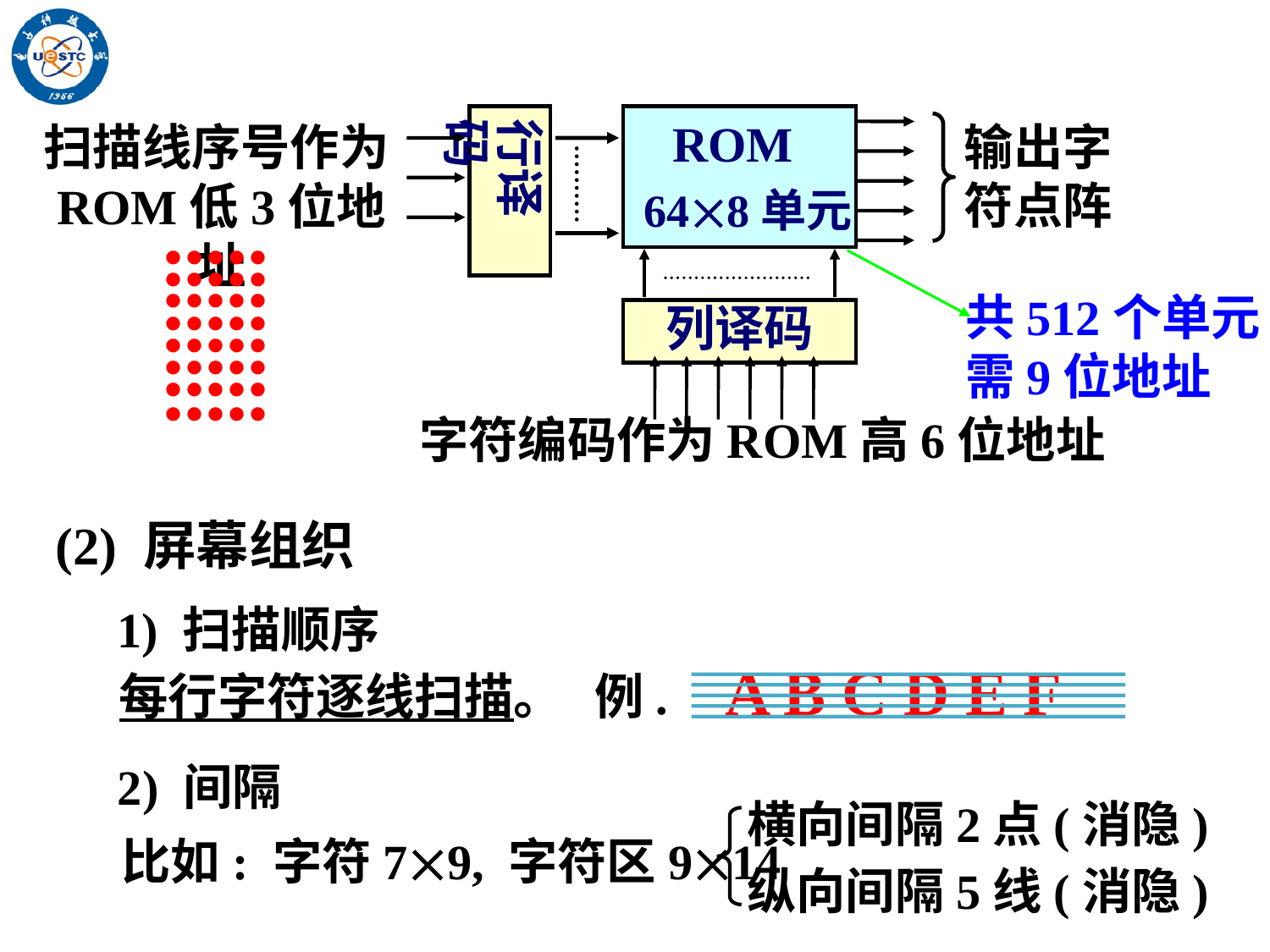

行译码
   ROM

输出字符点阵
扫描线序号作为ROM低3位地址

64×8单元
.....
.....
.....
.....
.....
.....
.....
.....

列译码

字符编码作为ROM高6位地址

共512个单元, 需9位地址
(2) 屏幕组织
1) 扫描顺序
A B C D E F
每行字符逐线扫描。
例.

2) 间隔
横向间隔2点(消隐)

比如: 字符7×9, 字符区9×14
纵向间隔5线(消隐)